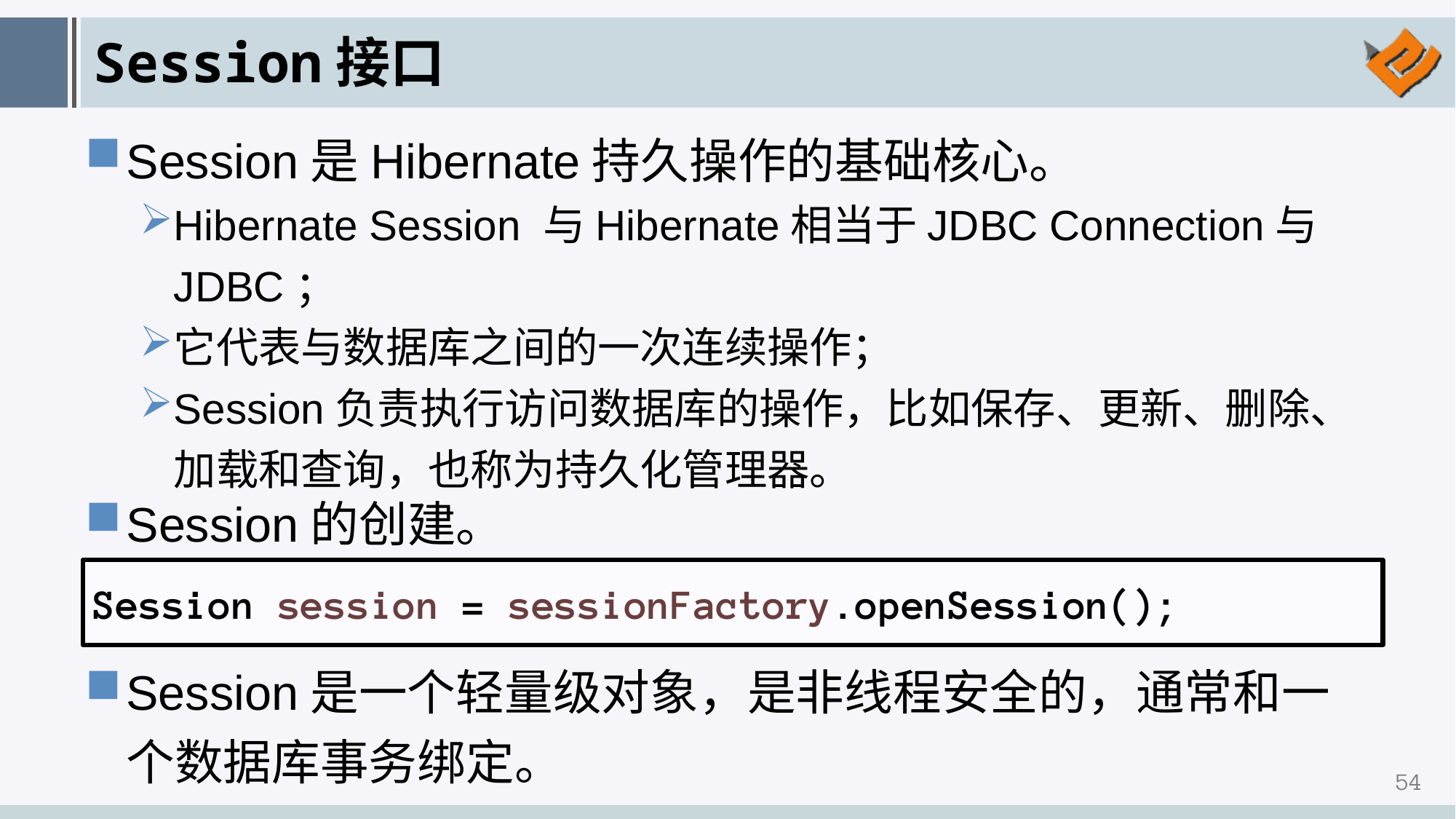

# Session接口
Session是Hibernate持久操作的基础核心。
Hibernate Session 与Hibernate相当于JDBC Connection与JDBC；
它代表与数据库之间的一次连续操作；
Session负责执行访问数据库的操作，比如保存、更新、删除、加载和查询，也称为持久化管理器。
Session的创建。
Session session = sessionFactory.openSession();
Session是一个轻量级对象，是非线程安全的，通常和一个数据库事务绑定。